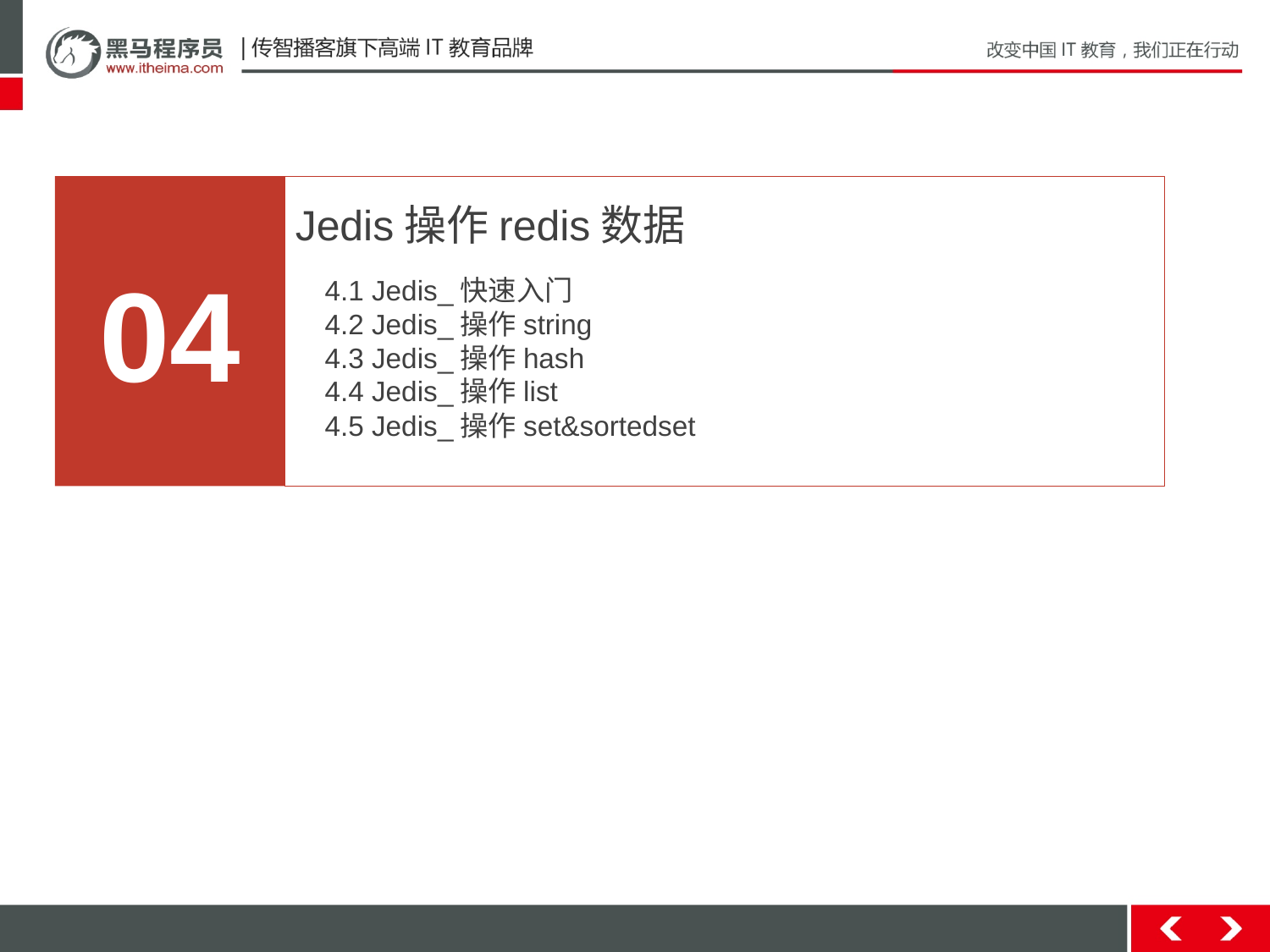

04

Jedis操作redis数据
4.1 Jedis_快速入门
4.2 Jedis_操作string
4.3 Jedis_操作hash
4.4 Jedis_操作list
4.5 Jedis_操作set&sortedset